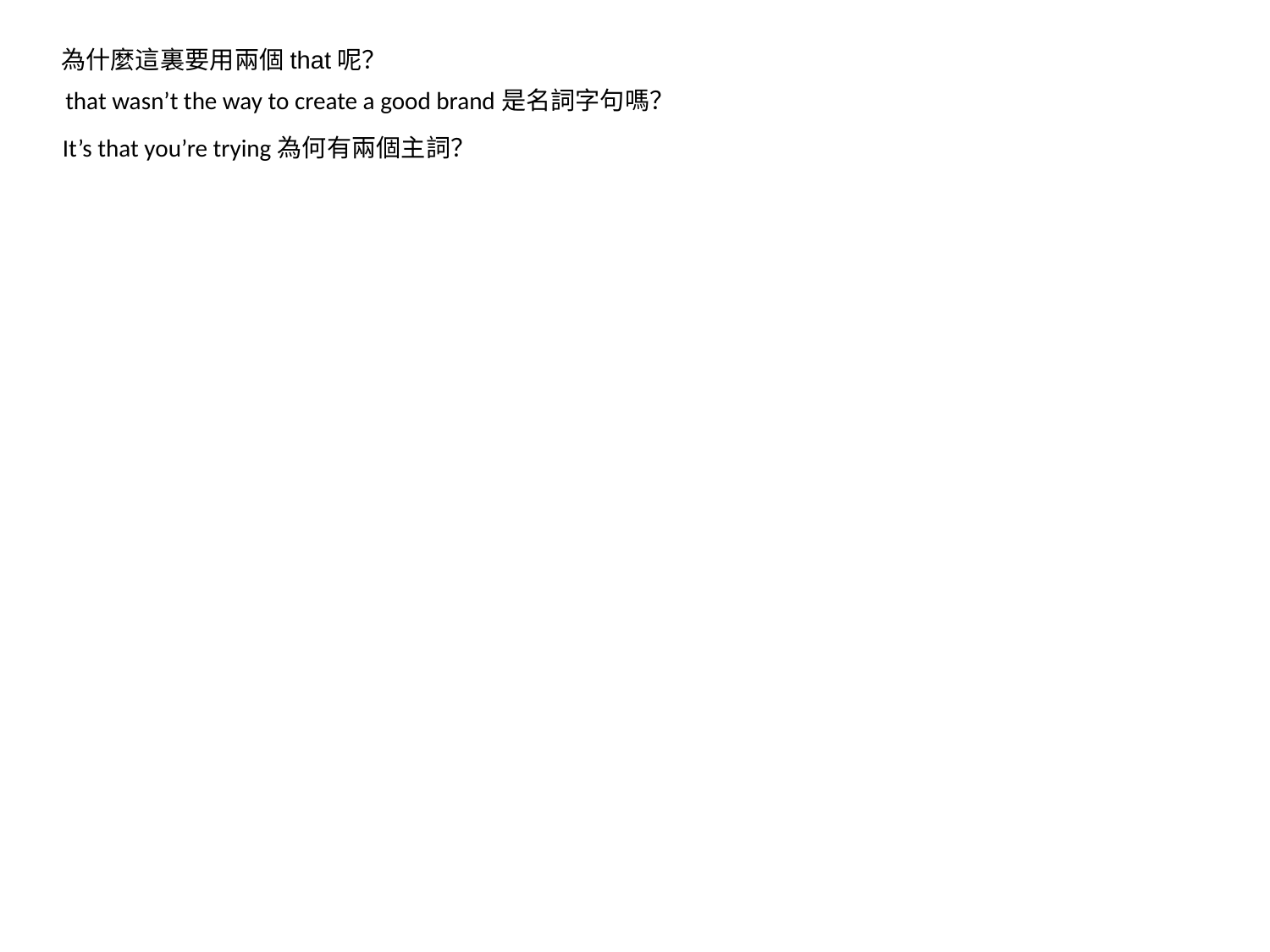

為什麼這裏要用兩個that呢？
that wasn’t the way to create a good brand是名詞字句嗎？
It’s that you’re trying為何有兩個主詞？